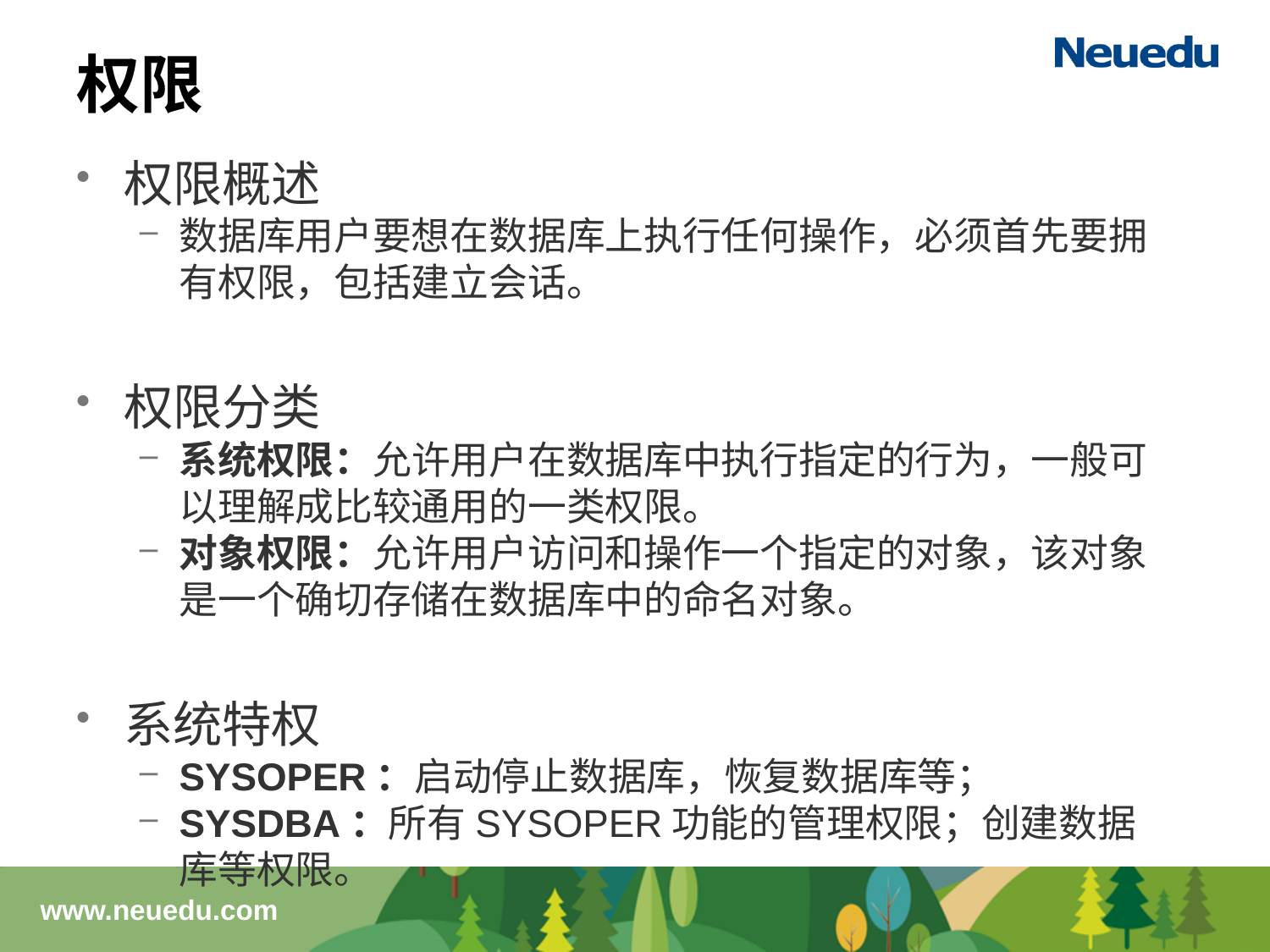

# 权限
权限概述
数据库用户要想在数据库上执行任何操作，必须首先要拥有权限，包括建立会话。

权限分类
系统权限：允许用户在数据库中执行指定的行为，一般可以理解成比较通用的一类权限。
对象权限：允许用户访问和操作一个指定的对象，该对象是一个确切存储在数据库中的命名对象。

系统特权
SYSOPER：启动停止数据库，恢复数据库等；
SYSDBA：所有SYSOPER功能的管理权限；创建数据库等权限。